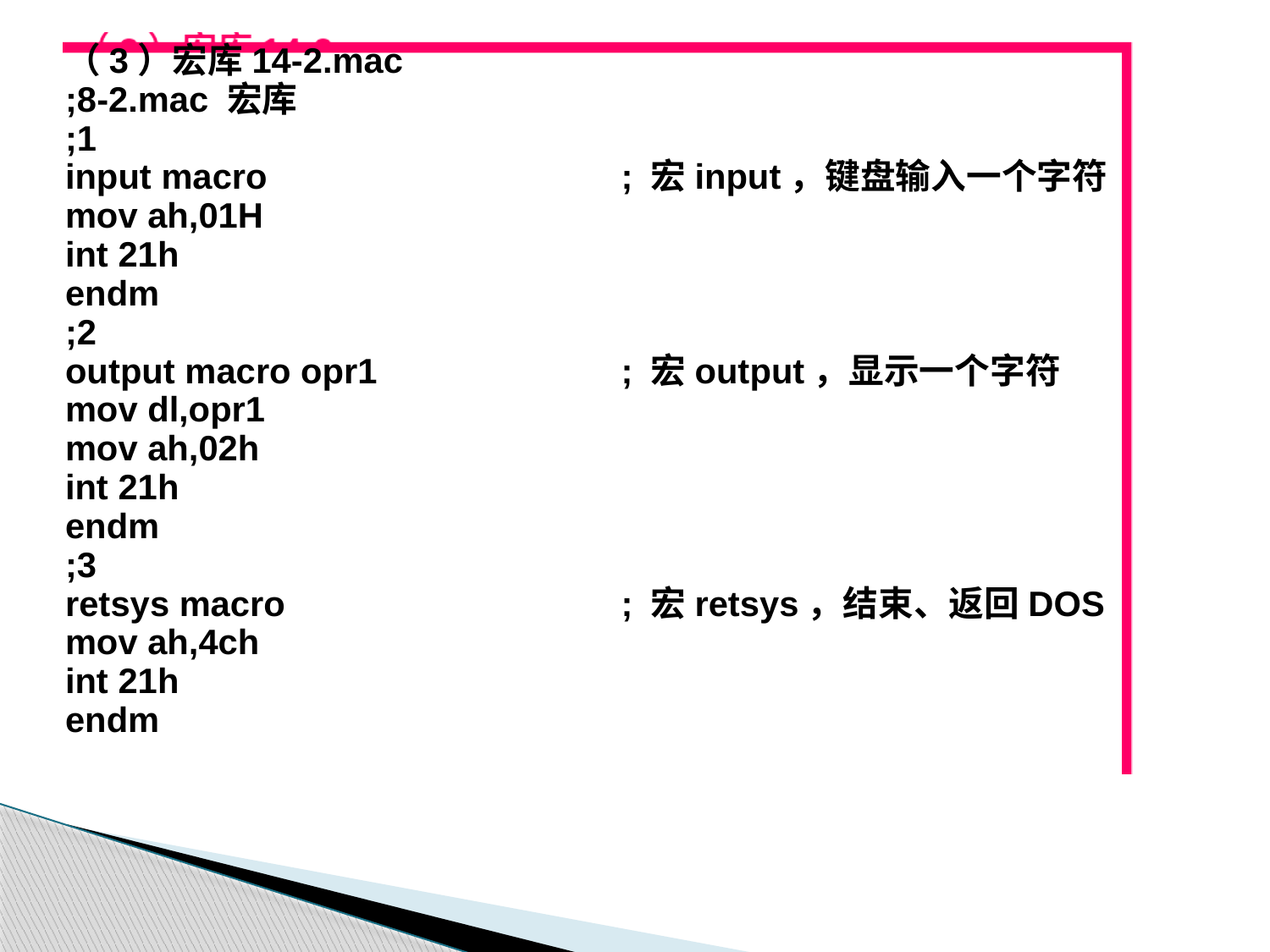

（3）宏库14-2.mac
;8-2.mac 宏库
;1
input macro			; 宏input，键盘输入一个字符
mov ah,01H
int 21h
endm
;2
output macro opr1		; 宏output，显示一个字符
mov dl,opr1
mov ah,02h
int 21h
endm
;3
retsys macro			; 宏retsys，结束、返回DOS
mov ah,4ch
int 21h
endm